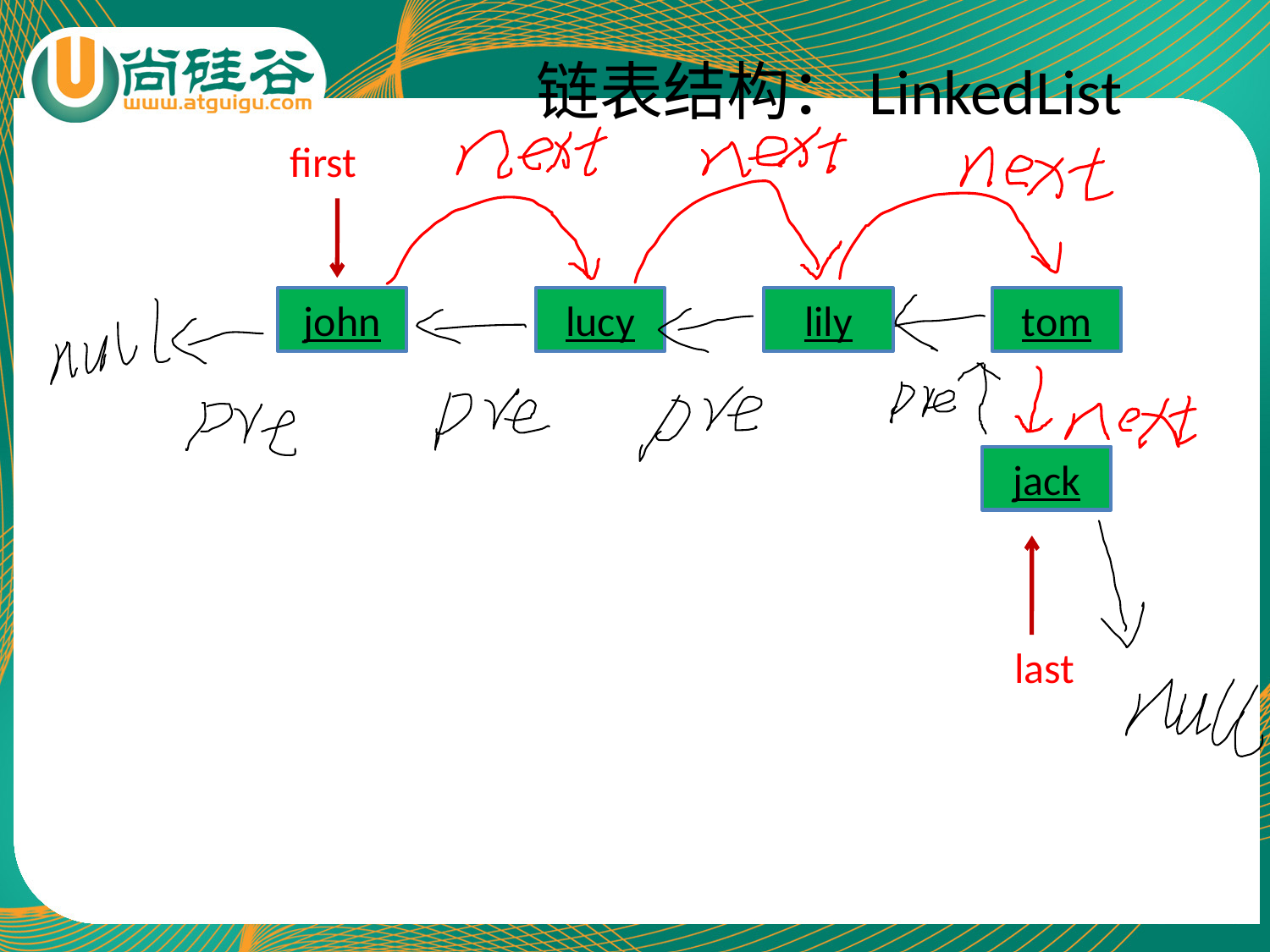

# 链表结构：LinkedList
first

john
lucy
lily
tom
jack
last